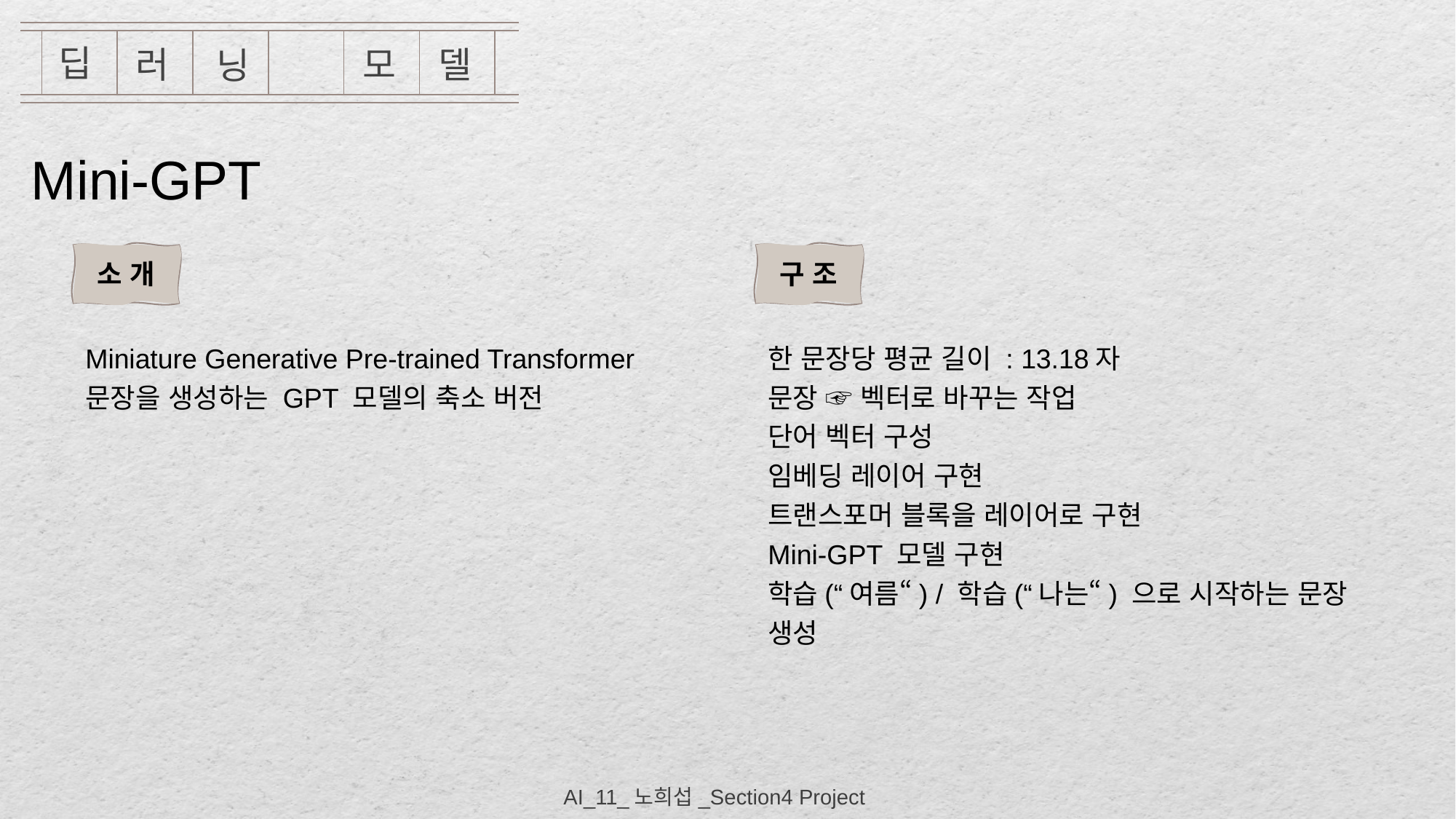

딥
러
델
모
닝
Mini-GPT

소 개

구 조
Miniature Generative Pre-trained Transformer
문장을 생성하는 GPT 모델의 축소 버전
한 문장당 평균 길이 : 13.18자
문장 ☞ 벡터로 바꾸는 작업
단어 벡터 구성
임베딩 레이어 구현
트랜스포머 블록을 레이어로 구현
Mini-GPT 모델 구현
학습(“여름“) / 학습(“나는“) 으로 시작하는 문장 생성
AI_11_노희섭_Section4 Project